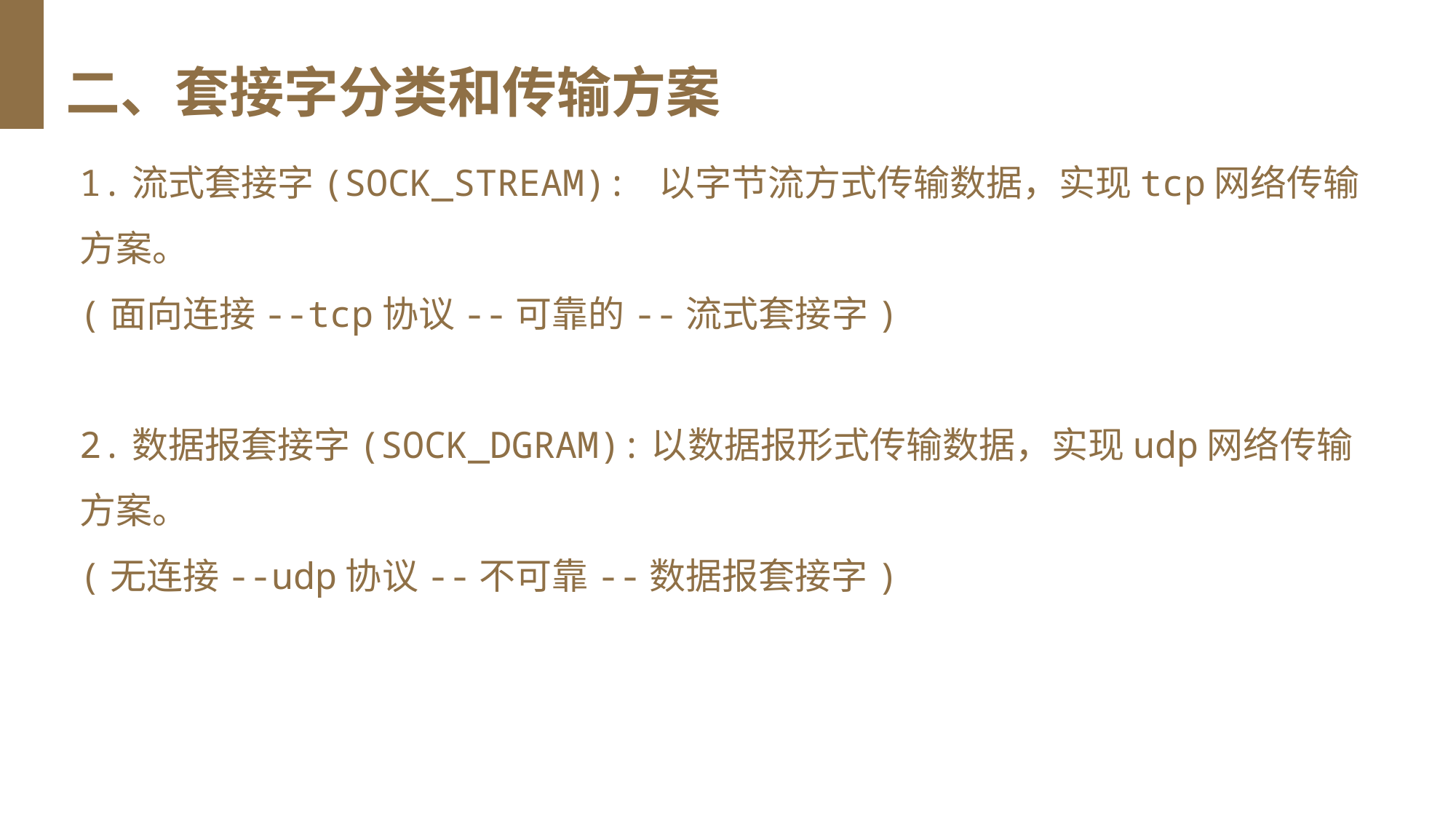

二、套接字分类和传输方案
1.流式套接字(SOCK_STREAM): 以字节流方式传输数据，实现tcp网络传输方案。
(面向连接--tcp协议--可靠的--流式套接字)

2.数据报套接字(SOCK_DGRAM):以数据报形式传输数据，实现udp网络传输方案。
(无连接--udp协议--不可靠--数据报套接字)